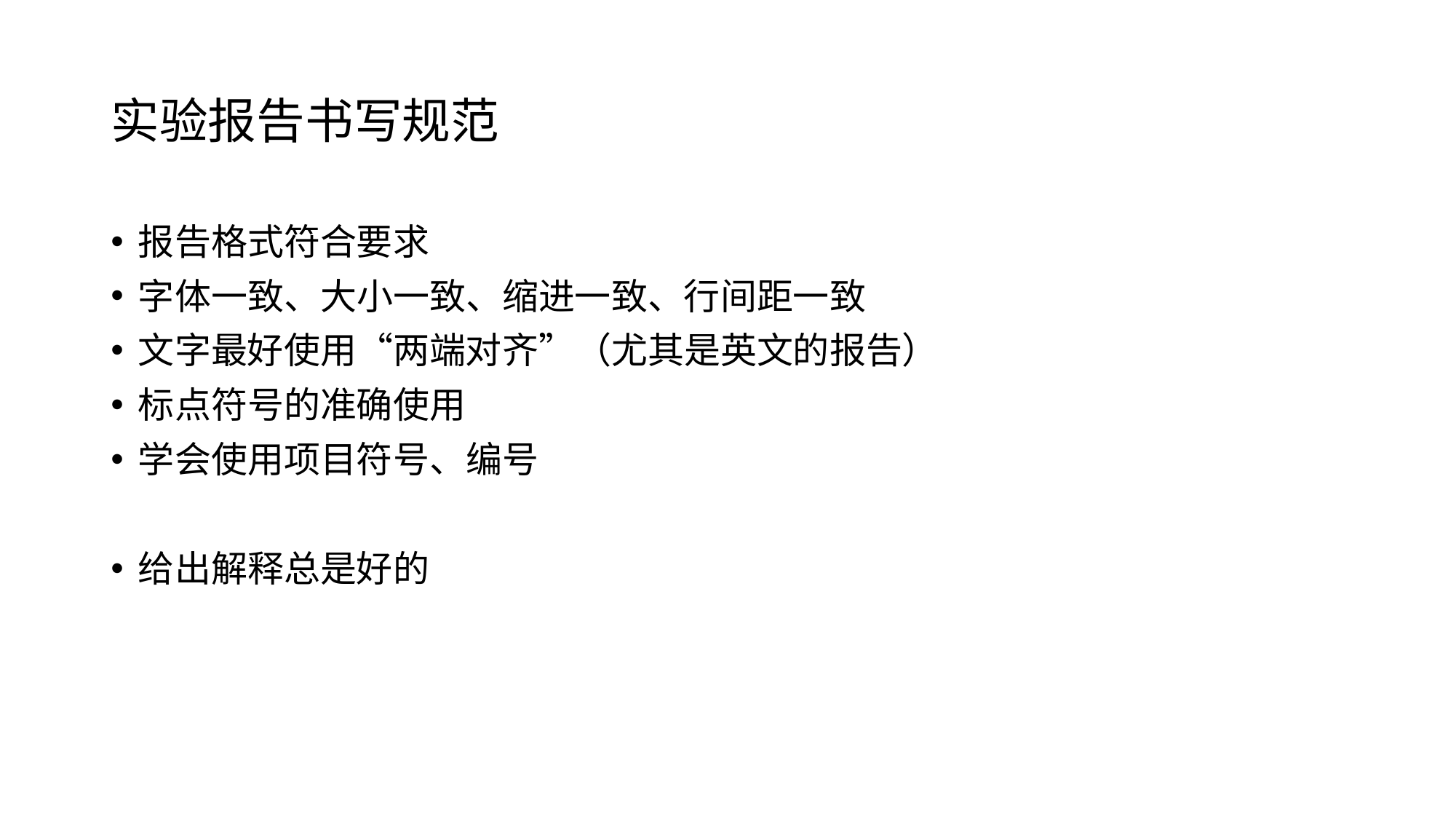

# 实验报告书写规范
报告格式符合要求
字体一致、大小一致、缩进一致、行间距一致
文字最好使用“两端对齐”（尤其是英文的报告）
标点符号的准确使用
学会使用项目符号、编号

给出解释总是好的